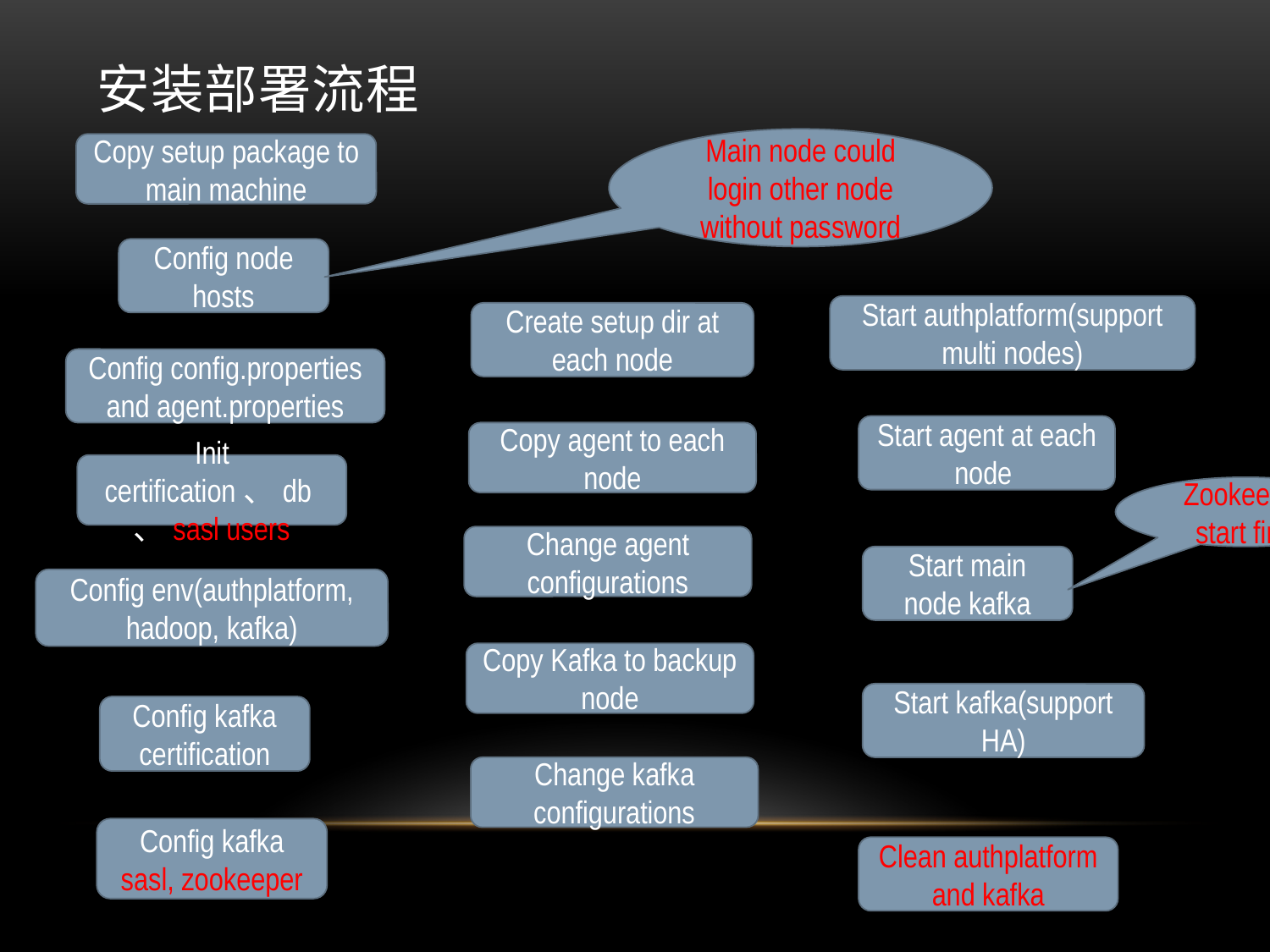

# 安装部署流程
Main node could login other node without password
Copy setup package to main machine
Config node hosts
Start authplatform(support multi nodes)
Create setup dir at each node
Config config.properties and agent.properties
Start agent at each node
Copy agent to each node
Init certification、db、sasl users
Zookeeper start first
Change agent configurations
Start main node kafka
Config env(authplatform, hadoop, kafka)
Copy Kafka to backup node
Start kafka(support HA)
Config kafka certification
Change kafka configurations
Config kafka sasl, zookeeper
Clean authplatform and kafka